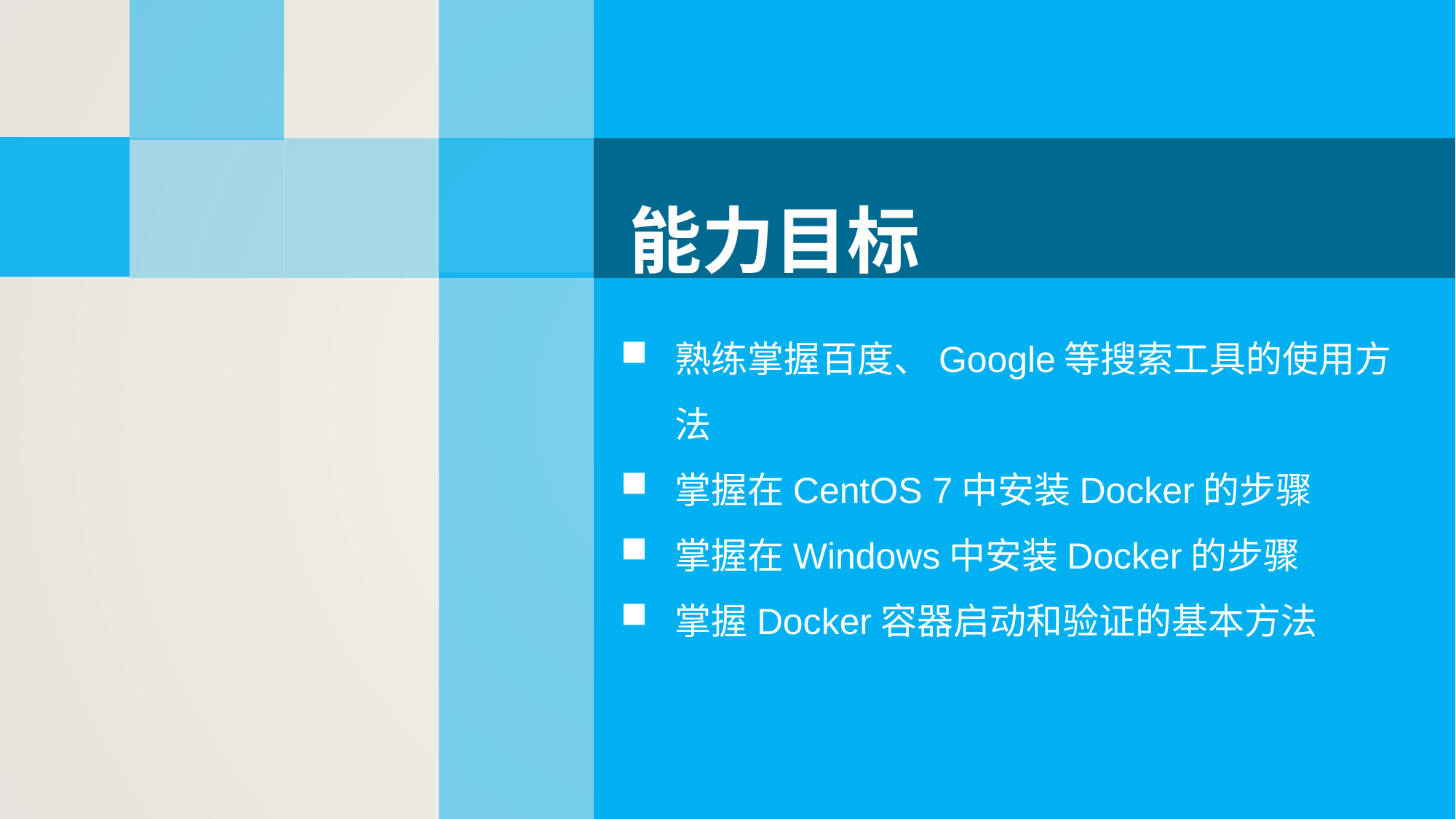

能力目标
熟练掌握百度、Google等搜索工具的使用方法
掌握在CentOS 7中安装Docker的步骤
掌握在Windows中安装Docker的步骤
掌握Docker容器启动和验证的基本方法